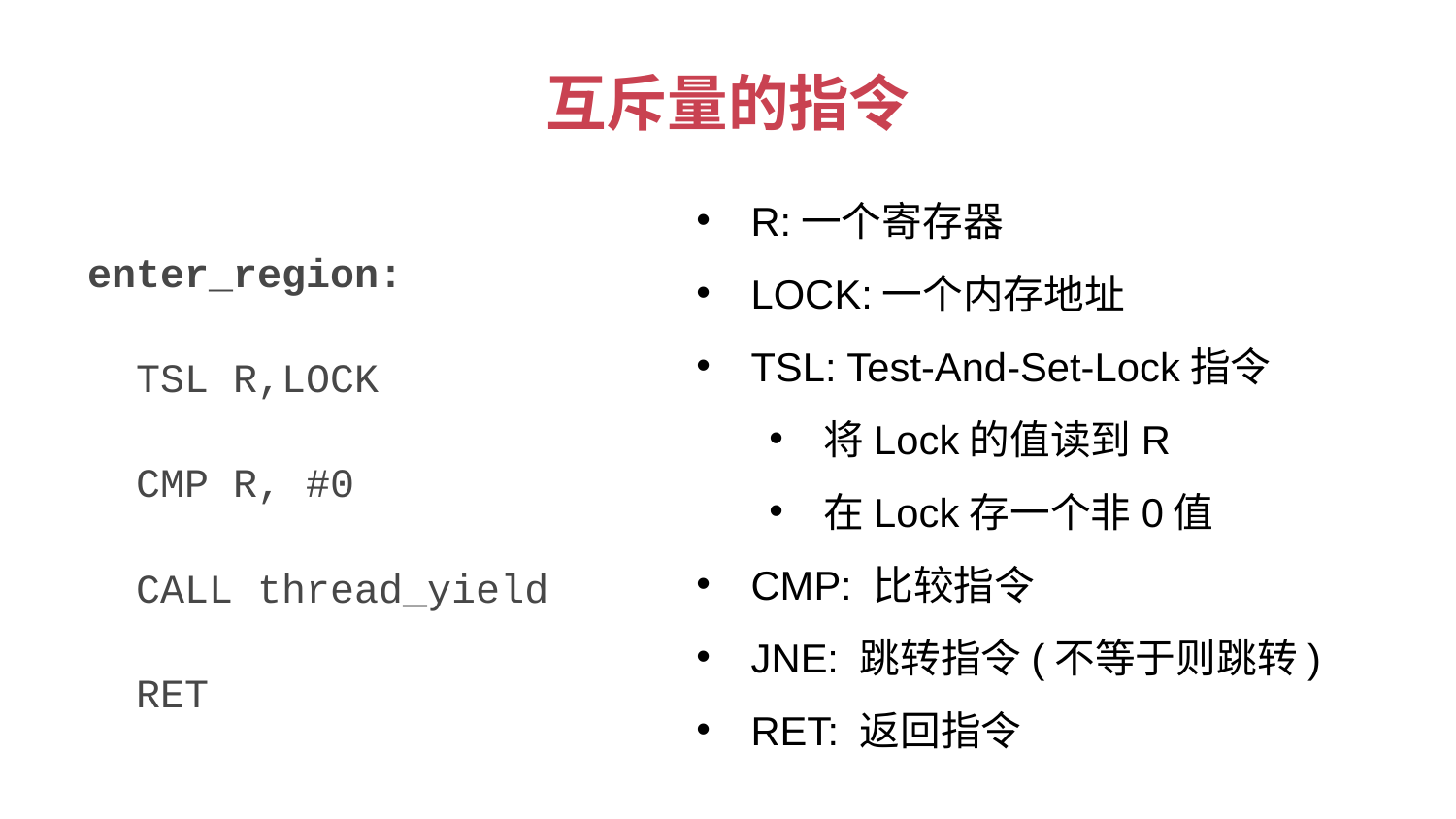

# 互斥量的指令
R:一个寄存器
LOCK:一个内存地址
TSL: Test-And-Set-Lock指令
将Lock的值读到R
在Lock存一个非0值
CMP: 比较指令
JNE: 跳转指令(不等于则跳转)
RET: 返回指令
enter_region:
  TSL R,LOCK
  CMP R, #0
  CALL thread_yield
  RET